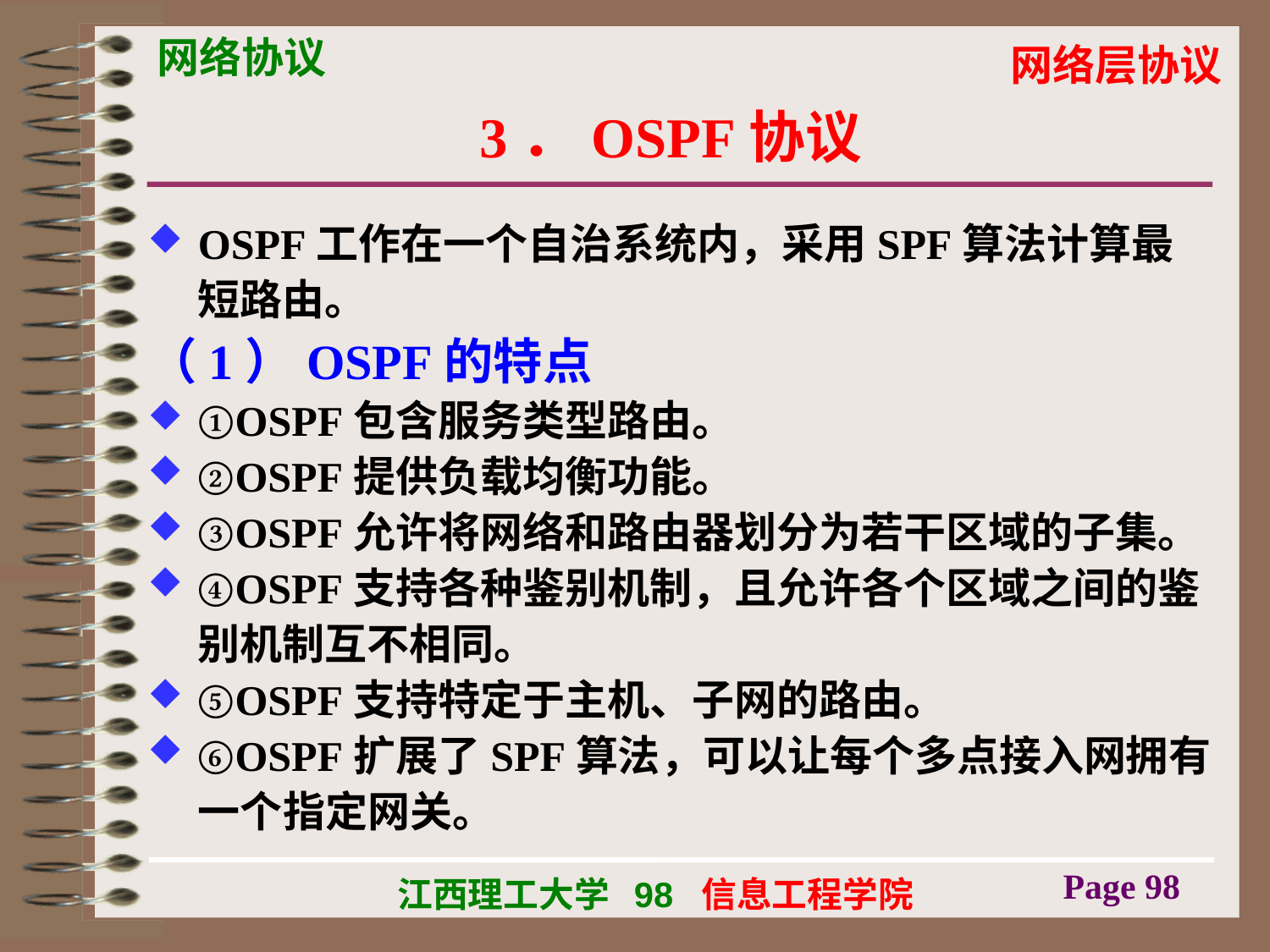

# 3．OSPF协议
OSPF工作在一个自治系统内，采用SPF算法计算最短路由。
（1）OSPF的特点
①OSPF包含服务类型路由。
②OSPF提供负载均衡功能。
③OSPF允许将网络和路由器划分为若干区域的子集。
④OSPF支持各种鉴别机制，且允许各个区域之间的鉴别机制互不相同。
⑤OSPF支持特定于主机、子网的路由。
⑥OSPF扩展了SPF算法，可以让每个多点接入网拥有一个指定网关。
Page 98